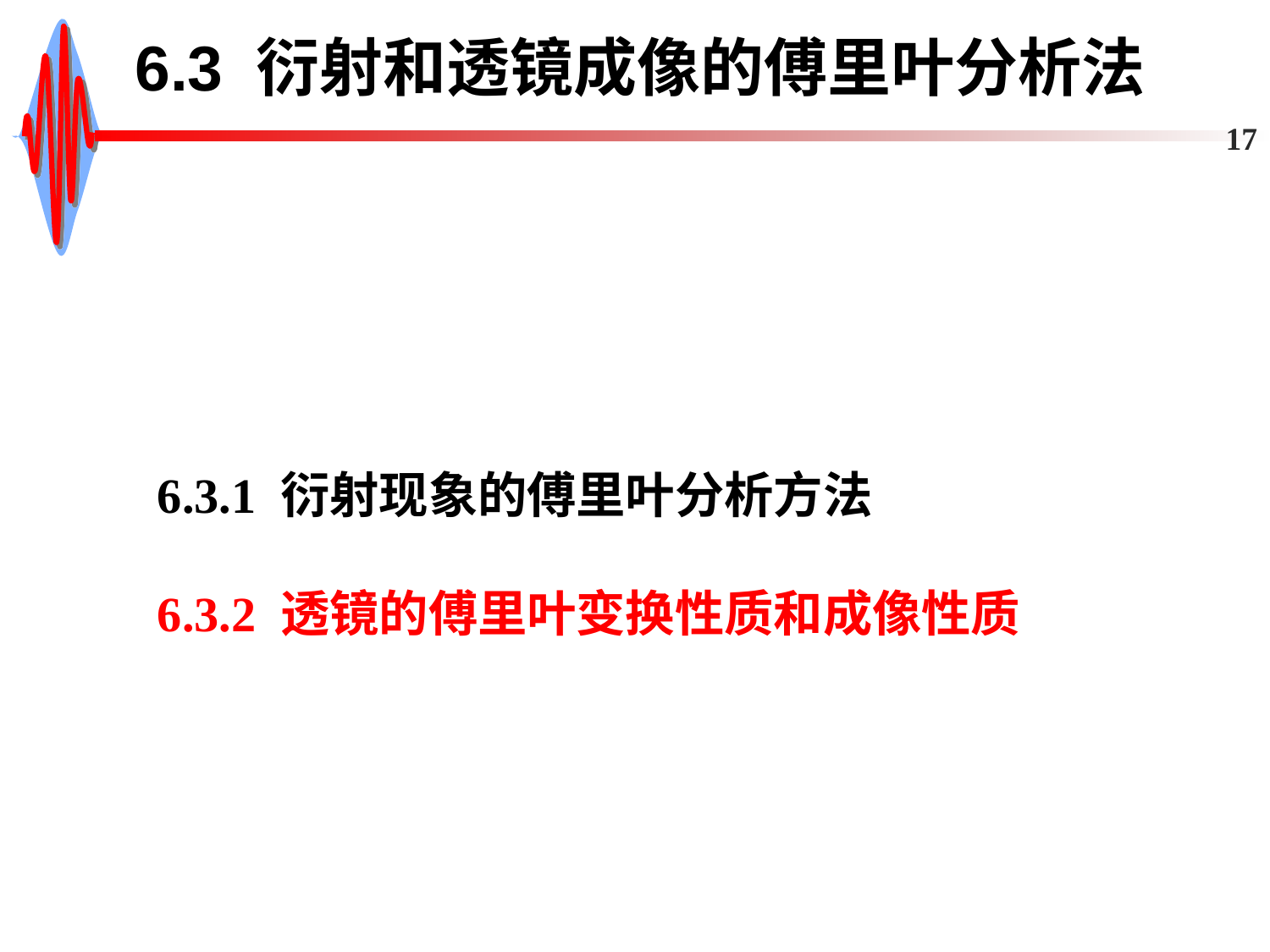

# 6.3 衍射和透镜成像的傅里叶分析法
17
6.3.1 衍射现象的傅里叶分析方法
6.3.2 透镜的傅里叶变换性质和成像性质